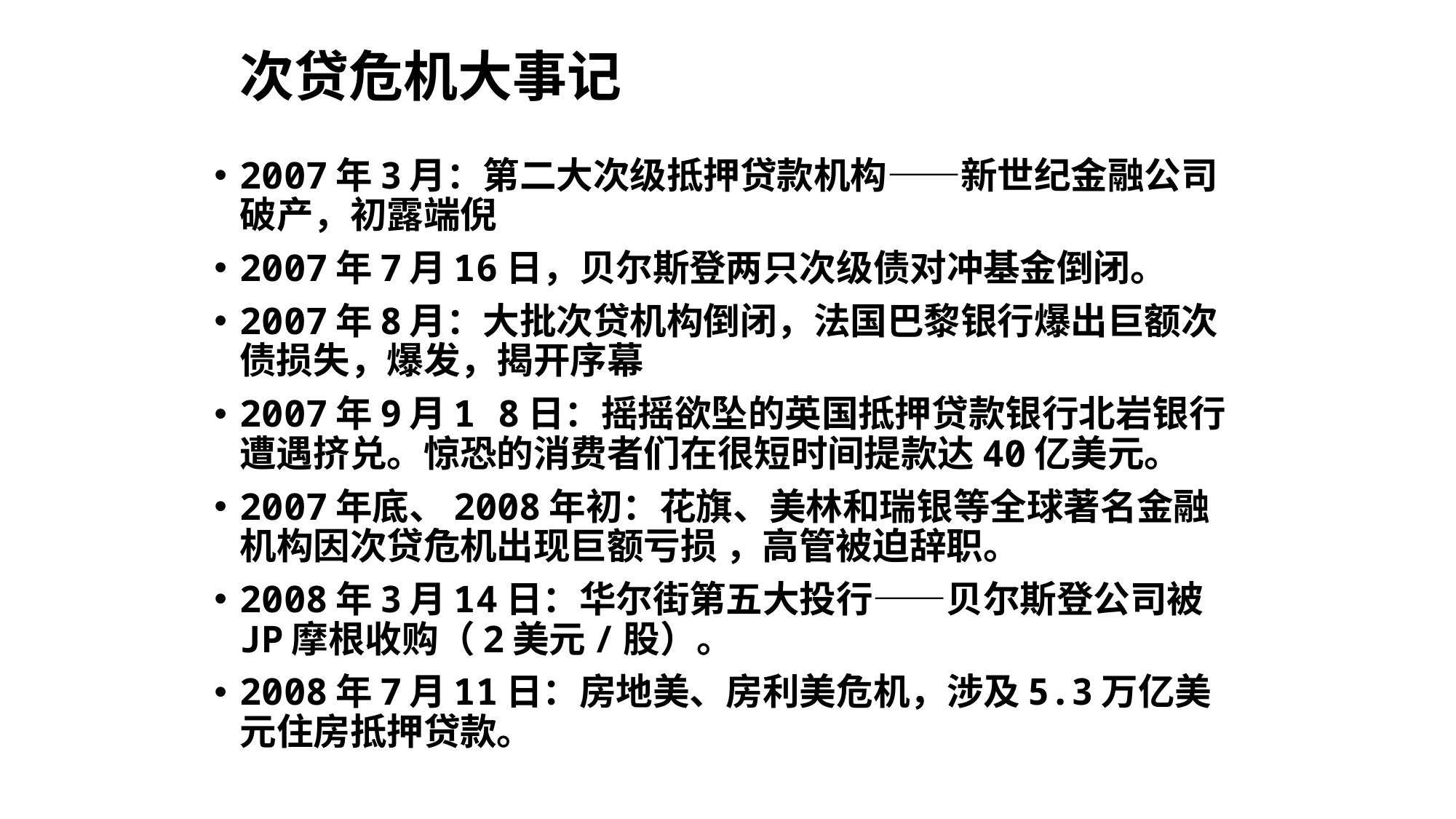

# 次贷危机大事记
2007年3月：第二大次级抵押贷款机构——新世纪金融公司破产，初露端倪
2007年7月16日，贝尔斯登两只次级债对冲基金倒闭。
2007年8月：大批次贷机构倒闭，法国巴黎银行爆出巨额次债损失，爆发，揭开序幕
2007年9月1 8日：摇摇欲坠的英国抵押贷款银行北岩银行遭遇挤兑。惊恐的消费者们在很短时间提款达40亿美元。
2007年底、2008年初：花旗、美林和瑞银等全球著名金融机构因次贷危机出现巨额亏损 ，高管被迫辞职。
2008年3月14日：华尔街第五大投行——贝尔斯登公司被JP摩根收购（2美元/股）。
2008年7月11日：房地美、房利美危机，涉及5.3万亿美元住房抵押贷款。